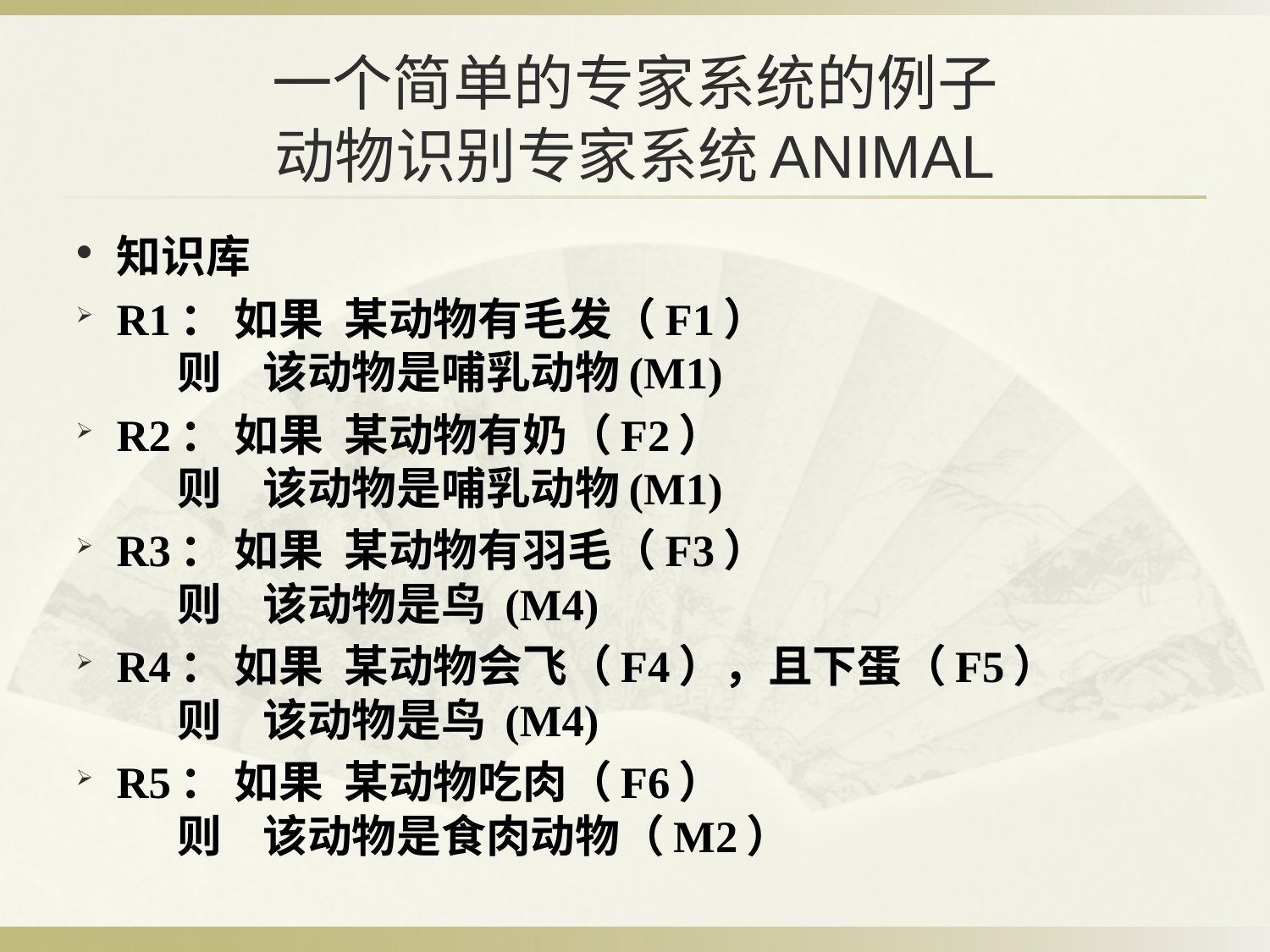

# 一个简单的专家系统的例子 动物识别专家系统ANIMAL
知识库
R1： 如果  某动物有毛发（F1）
      则    该动物是哺乳动物(M1)
R2： 如果  某动物有奶（F2）
      则    该动物是哺乳动物(M1)
R3： 如果  某动物有羽毛（F3）
      则    该动物是鸟 (M4)
R4： 如果  某动物会飞（F4），且下蛋（F5）
      则    该动物是鸟 (M4)
R5： 如果  某动物吃肉（F6）
      则    该动物是食肉动物（M2）

17